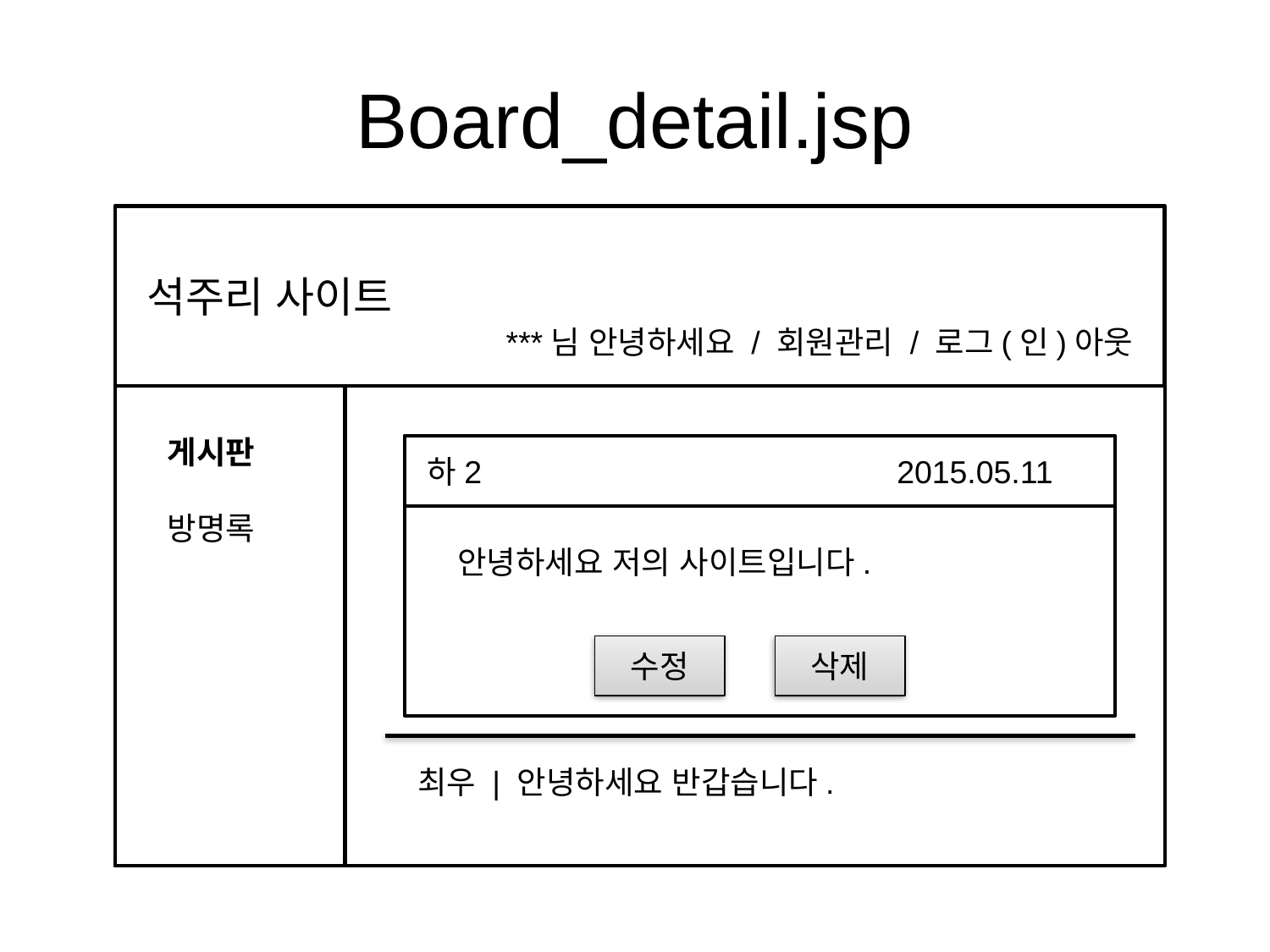

# Board_detail.jsp

 석주리 사이트
***님 안녕하세요 / 회원관리 / 로그(인)아웃

게시판

방명록

하2 			          2015.05.11
안녕하세요 저의 사이트입니다.
수정
삭제
최우 | 안녕하세요 반갑습니다.